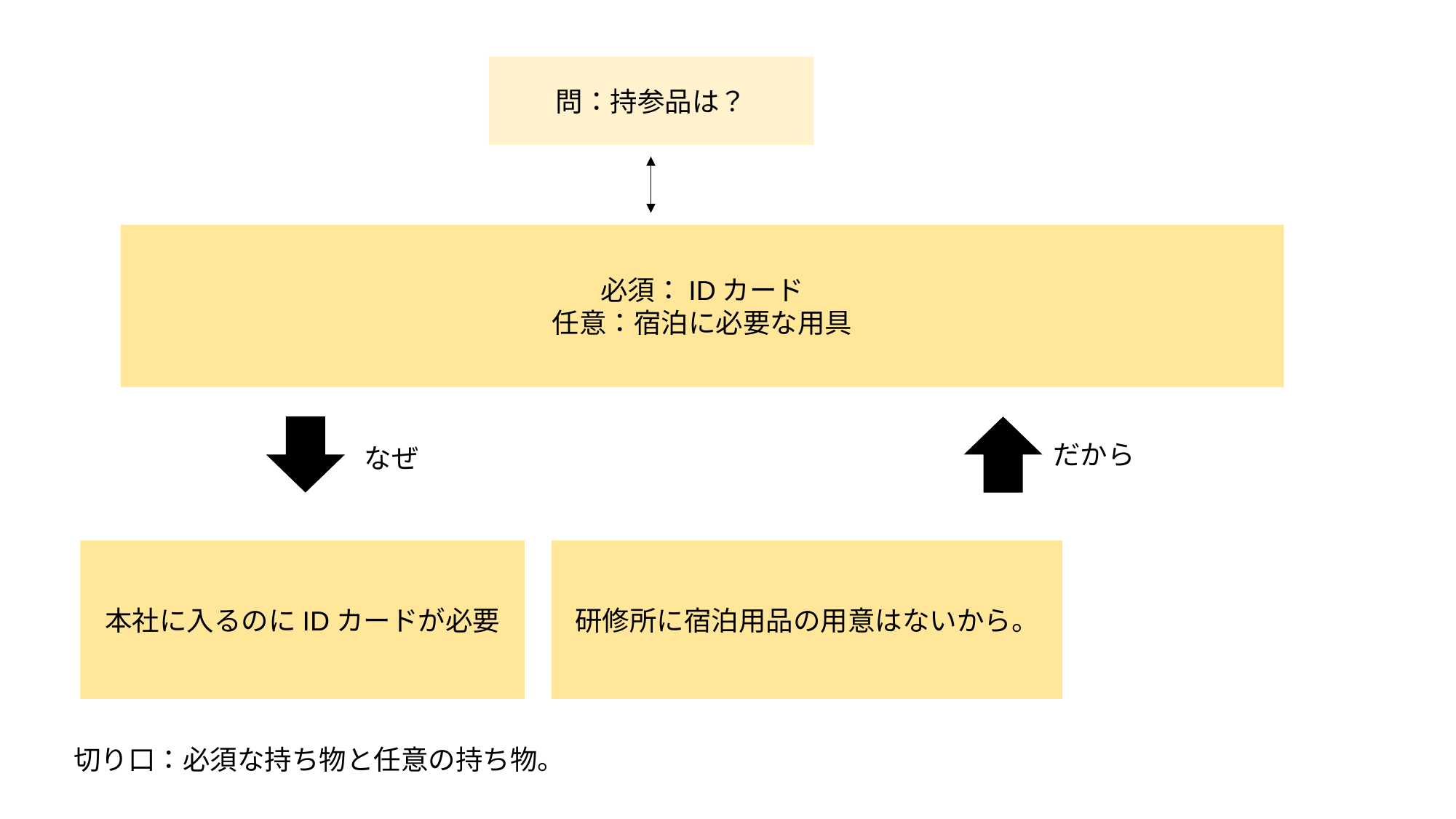

問：持参品は？
必須：IDカード
任意：宿泊に必要な用具

だから
なぜ
本社に入るのにIDカードが必要
研修所に宿泊用品の用意はないから。
切り口：必須な持ち物と任意の持ち物。